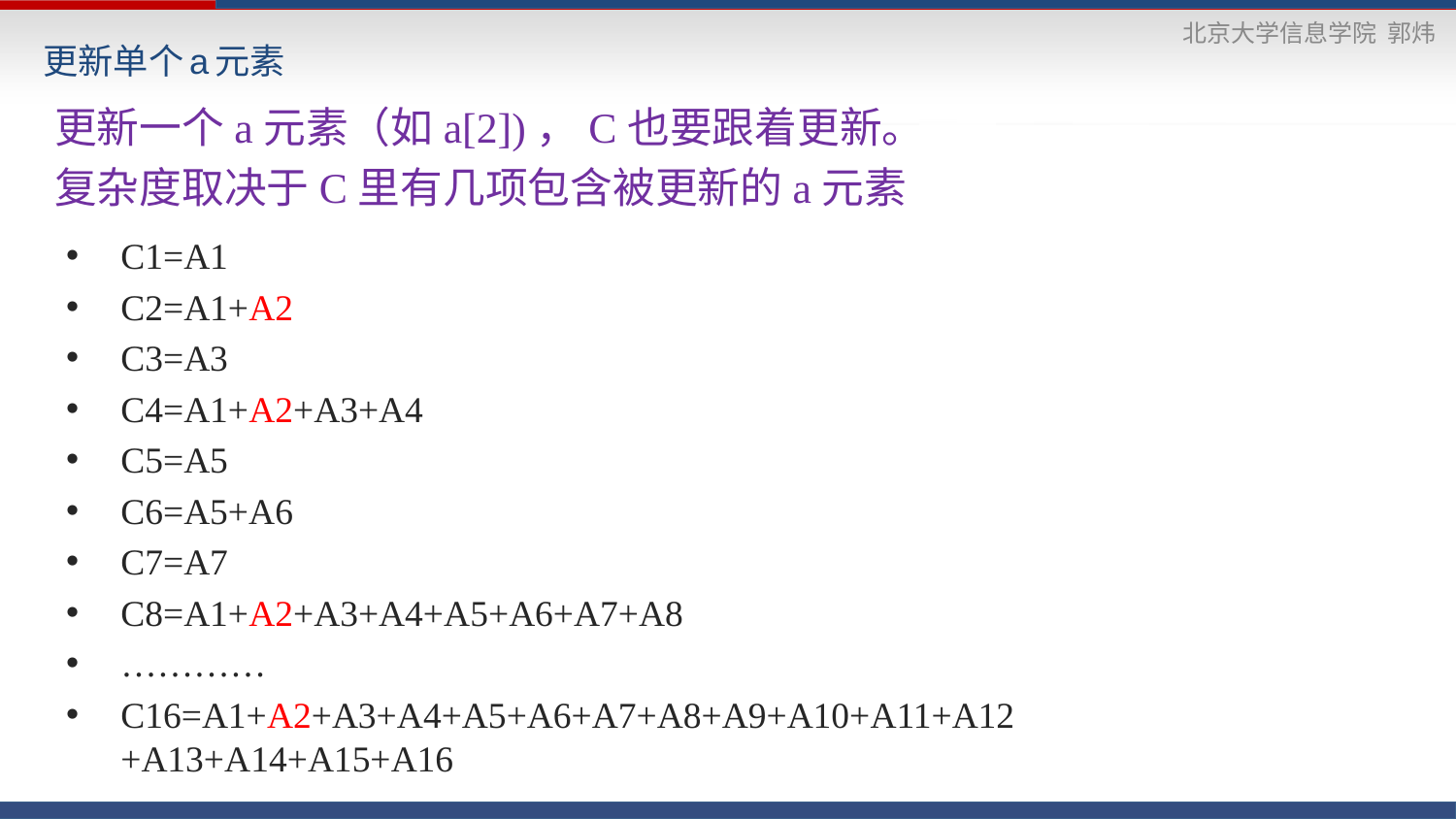

# 更新单个a元素
更新一个a元素（如a[2])，C也要跟着更新。
复杂度取决于C里有几项包含被更新的a元素
C1=A1
C2=A1+A2
C3=A3
C4=A1+A2+A3+A4
C5=A5
C6=A5+A6
C7=A7
C8=A1+A2+A3+A4+A5+A6+A7+A8
…………
C16=A1+A2+A3+A4+A5+A6+A7+A8+A9+A10+A11+A12+A13+A14+A15+A16